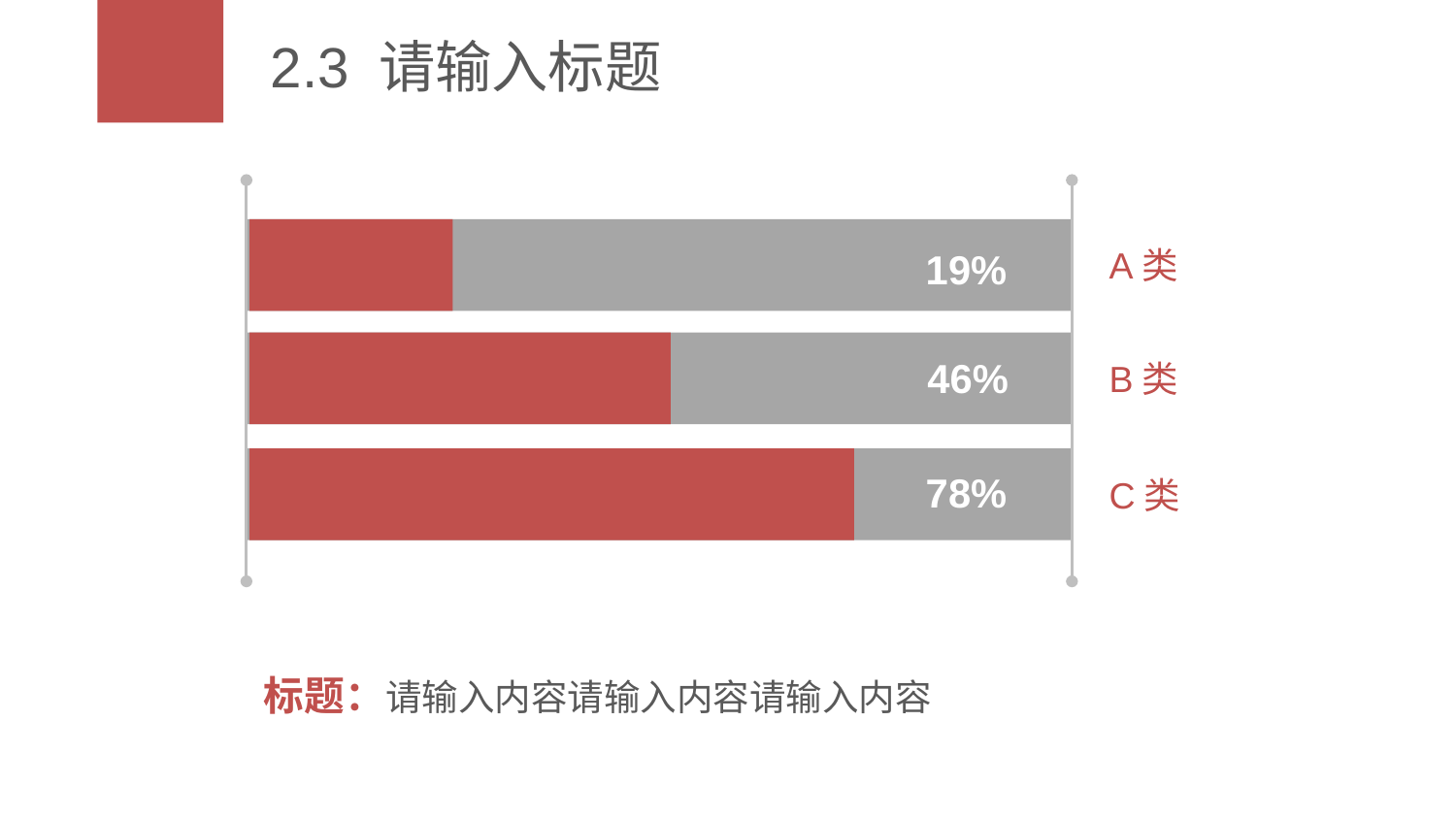

# 2.3 请输入标题

A类
19%

46%
B类

78%
C类
标题：请输入内容请输入内容请输入内容